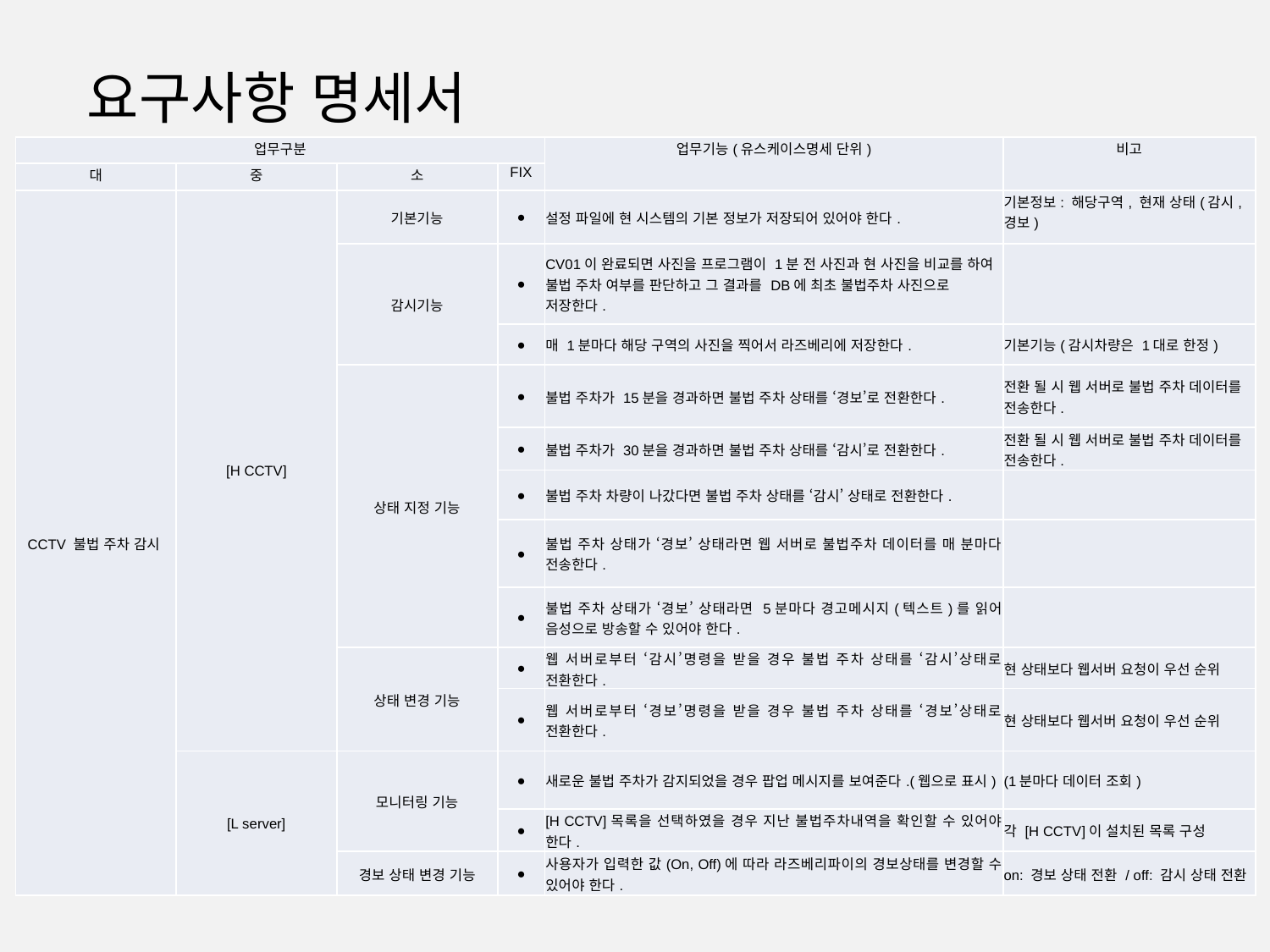

요구사항 명세서
| 업무구분 |  |  |  | 업무기능(유스케이스명세 단위) | 비고 |
| --- | --- | --- | --- | --- | --- |
| 대 | 중 | 소 | FIX |  |  |
| CCTV 불법 주차 감시 | [H CCTV] | 기본기능 | ● | 설정 파일에 현 시스템의 기본 정보가 저장되어 있어야 한다. | 기본정보: 해당구역, 현재 상태(감시,경보) |
|  |  | 감시기능 | ● | CV01이 완료되면 사진을 프로그램이 1분 전 사진과 현 사진을 비교를 하여 불법 주차 여부를 판단하고 그 결과를 DB에 최초 불법주차 사진으로 저장한다. |  |
|  |  |  | ● | 매 1분마다 해당 구역의 사진을 찍어서 라즈베리에 저장한다. | 기본기능(감시차량은 1대로 한정) |
|  |  | 상태 지정 기능 | ● | 불법 주차가 15분을 경과하면 불법 주차 상태를 ‘경보’로 전환한다. | 전환 될 시 웹 서버로 불법 주차 데이터를 전송한다. |
|  |  |  | ● | 불법 주차가 30분을 경과하면 불법 주차 상태를 ‘감시’로 전환한다. | 전환 될 시 웹 서버로 불법 주차 데이터를 전송한다. |
|  |  |  | ● | 불법 주차 차량이 나갔다면 불법 주차 상태를 ‘감시’ 상태로 전환한다. |  |
|  |  |  | ● | 불법 주차 상태가 ‘경보’ 상태라면 웹 서버로 불법주차 데이터를 매 분마다 전송한다. |  |
|  |  |  | ● | 불법 주차 상태가 ‘경보’ 상태라면 5분마다 경고메시지(텍스트)를 읽어 음성으로 방송할 수 있어야 한다. |  |
|  |  | 상태 변경 기능 | ● | 웹 서버로부터 ‘감시’명령을 받을 경우 불법 주차 상태를 ‘감시’상태로 전환한다. | 현 상태보다 웹서버 요청이 우선 순위 |
|  |  |  | ● | 웹 서버로부터 ‘경보’명령을 받을 경우 불법 주차 상태를 ‘경보’상태로 전환한다. | 현 상태보다 웹서버 요청이 우선 순위 |
|  | [L server] | 모니터링 기능 | ● | 새로운 불법 주차가 감지되었을 경우 팝업 메시지를 보여준다.(웹으로 표시) | (1분마다 데이터 조회) |
|  |  |  | ● | [H CCTV]목록을 선택하였을 경우 지난 불법주차내역을 확인할 수 있어야 한다. | 각 [H CCTV]이 설치된 목록 구성 |
|  |  | 경보 상태 변경 기능 | ● | 사용자가 입력한 값(On, Off)에 따라 라즈베리파이의 경보상태를 변경할 수 있어야 한다. | on: 경보 상태 전환 / off: 감시 상태 전환 |